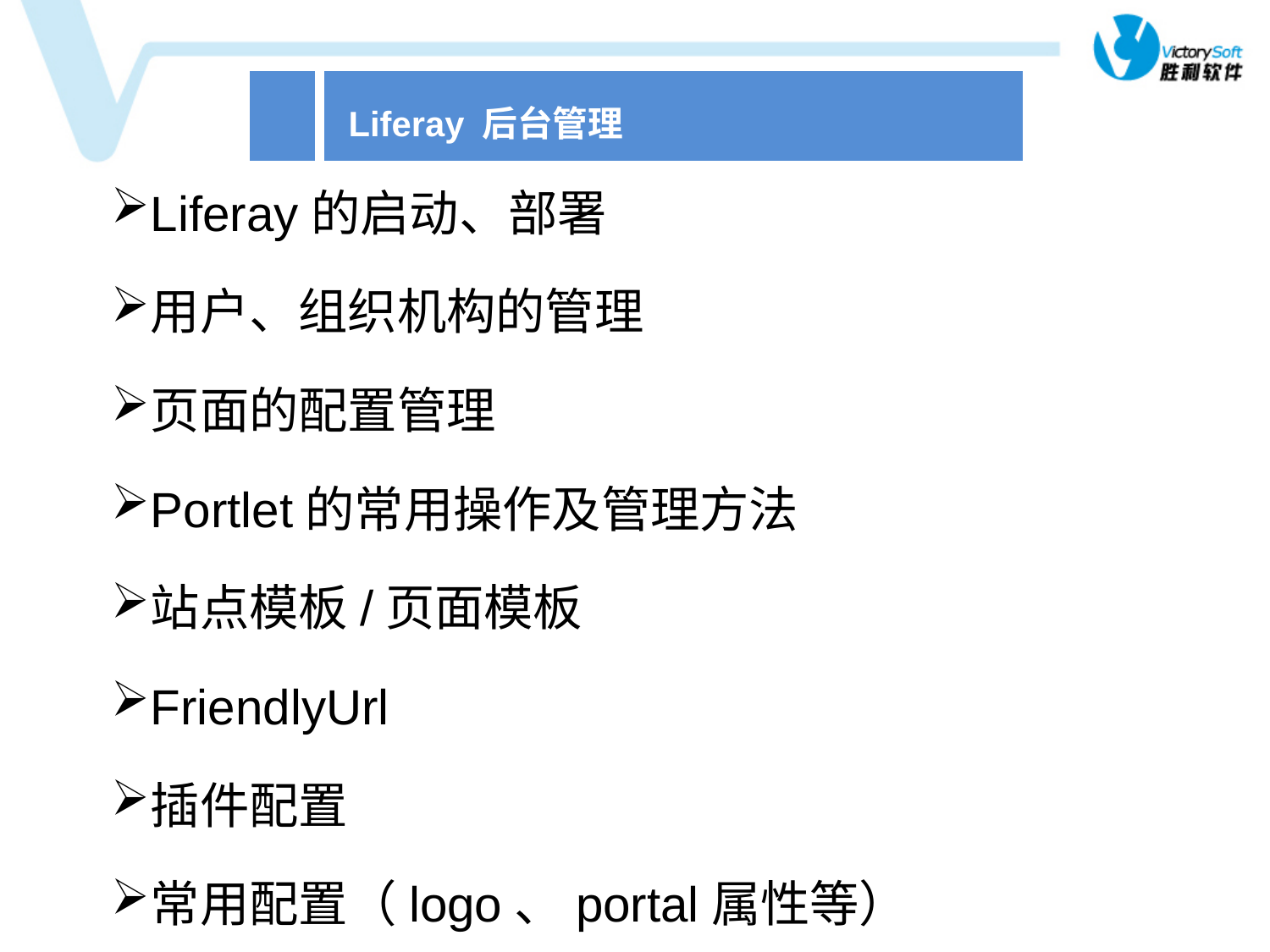

|  | Liferay 后台管理 |
| --- | --- |
Liferay的启动、部署
用户、组织机构的管理
页面的配置管理
Portlet的常用操作及管理方法
站点模板/页面模板
FriendlyUrl
插件配置
常用配置（logo、portal属性等）